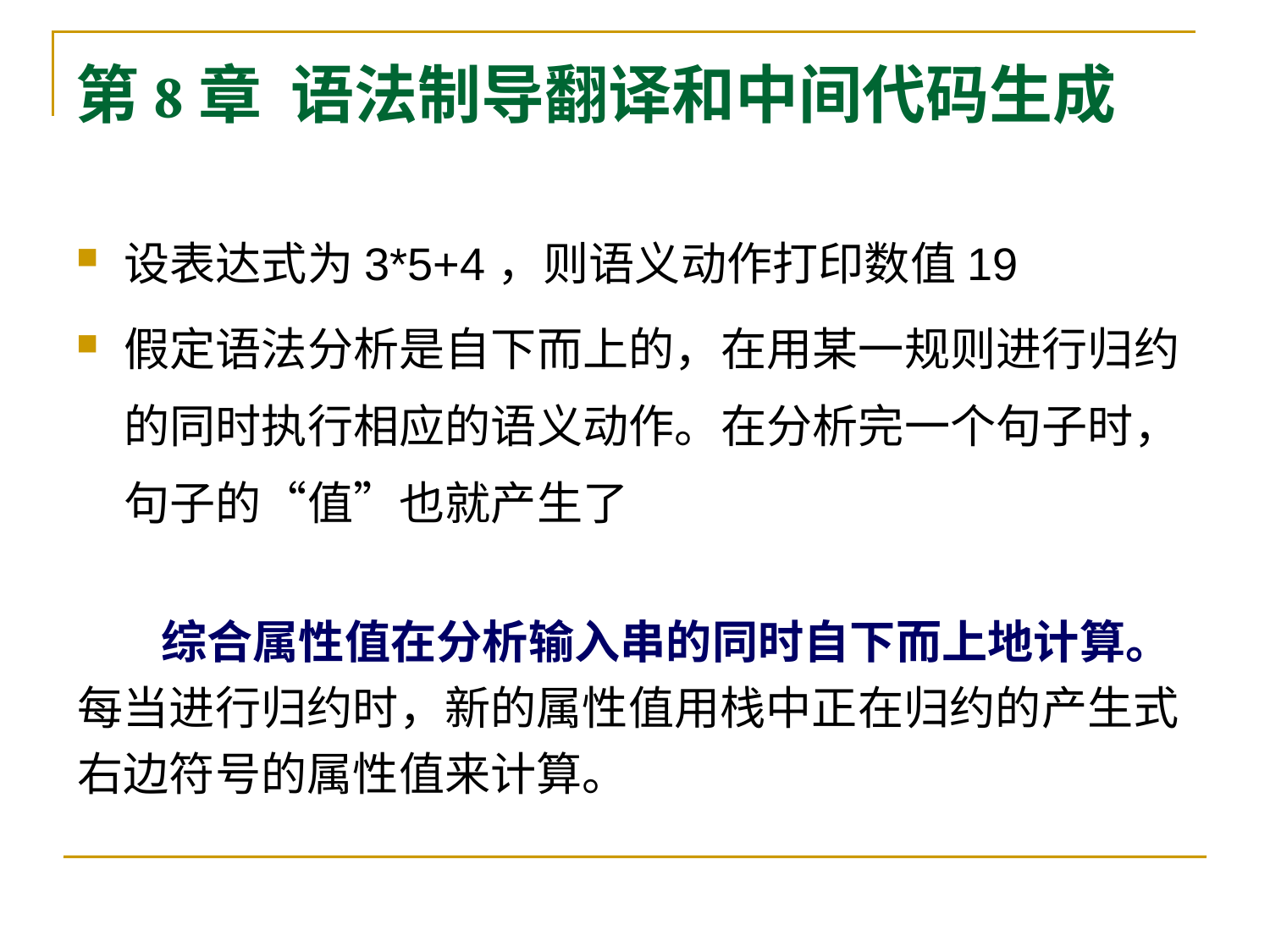

第8章  语法制导翻译和中间代码生成
设表达式为3*5+4，则语义动作打印数值19
假定语法分析是自下而上的，在用某一规则进行归约的同时执行相应的语义动作。在分析完一个句子时，句子的“值”也就产生了
       综合属性值在分析输入串的同时自下而上地计算。每当进行归约时，新的属性值用栈中正在归约的产生式右边符号的属性值来计算。
13